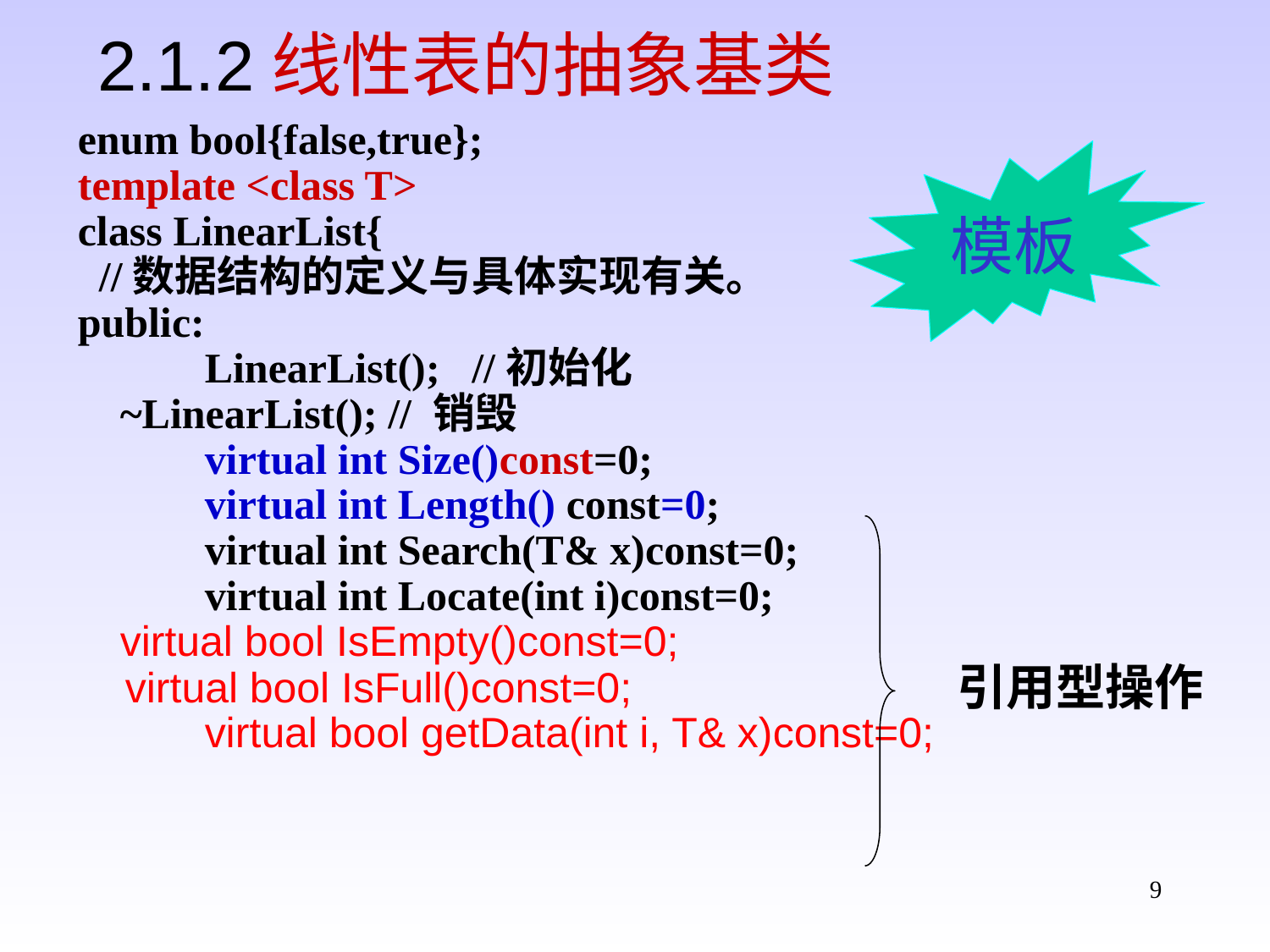

2.1.2线性表的抽象基类
enum bool{false,true};
template <class T>
class LinearList{
  //数据结构的定义与具体实现有关。
public:
	LinearList();   //初始化
    ~LinearList(); // 销毁
	virtual int Size()const=0;
	virtual int Length() const=0;
	virtual int Search(T& x)const=0;
	virtual int Locate(int i)const=0;
    virtual bool IsEmpty()const=0;
    virtual bool IsFull()const=0;
	virtual bool getData(int i, T& x)const=0;
模板

引用型操作
9